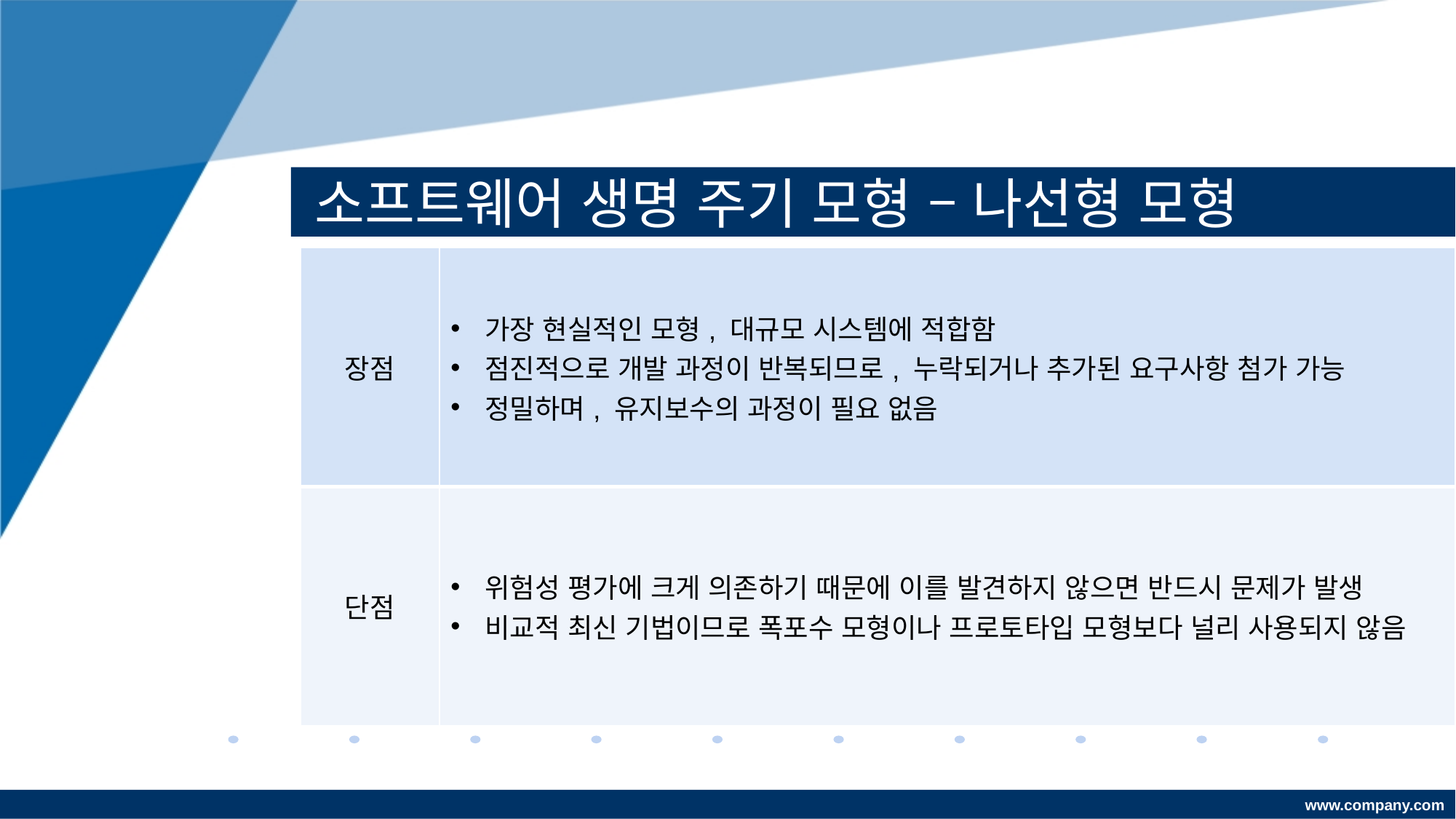

# 소프트웨어 생명 주기 모형 – 나선형 모형
| 장점 | 가장 현실적인 모형, 대규모 시스템에 적합함 점진적으로 개발 과정이 반복되므로, 누락되거나 추가된 요구사항 첨가 가능 정밀하며, 유지보수의 과정이 필요 없음 |
| --- | --- |
| 단점 | 위험성 평가에 크게 의존하기 때문에 이를 발견하지 않으면 반드시 문제가 발생 비교적 최신 기법이므로 폭포수 모형이나 프로토타입 모형보다 널리 사용되지 않음 |